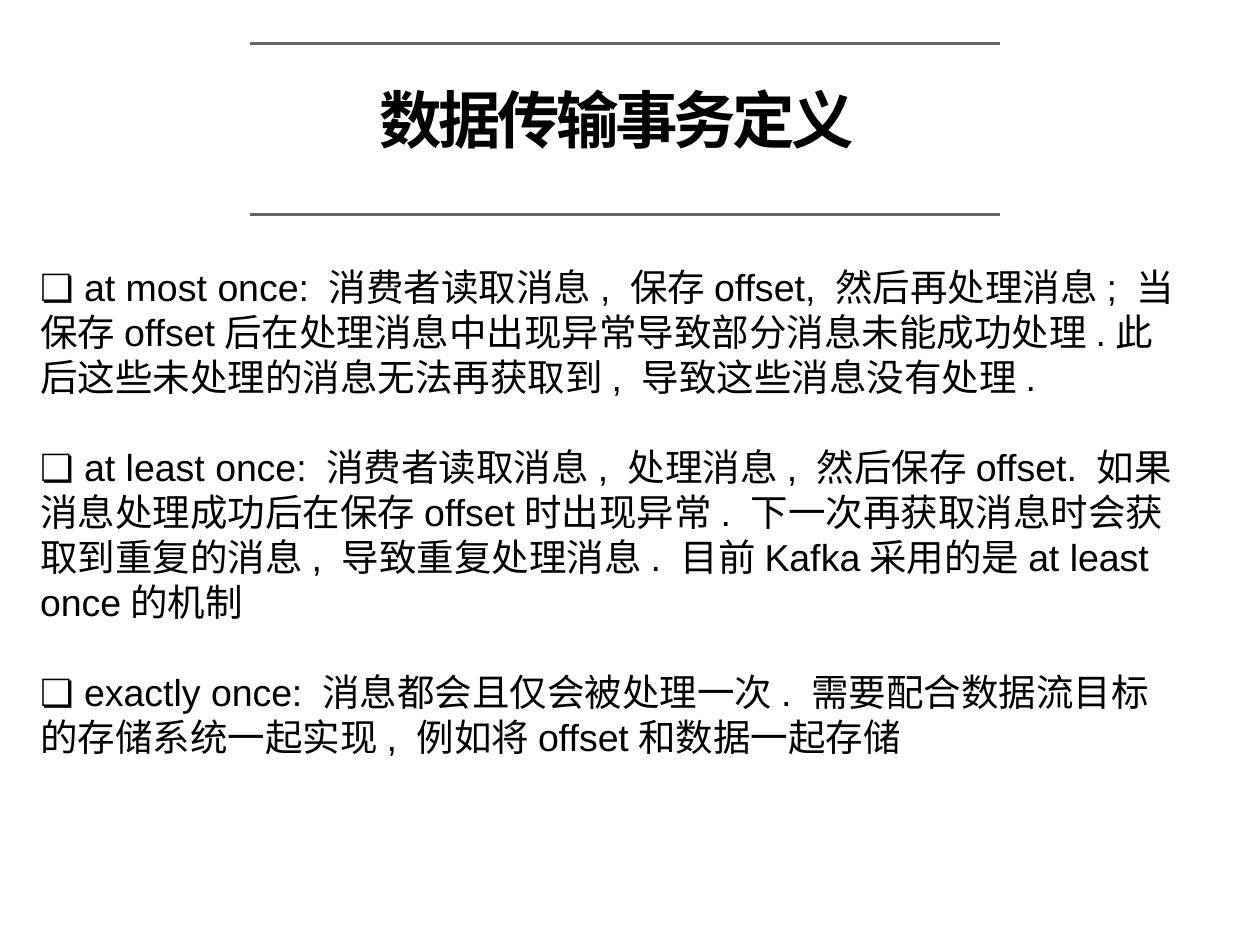

# 数据传输事务定义
❏ at most once: 消费者读取消息, 保存offset, 然后再处理消息; 当保存offset后在处理消息中出现异常导致部分消息未能成功处理.此后这些未处理的消息无法再获取到, 导致这些消息没有处理.

❏ at least once: 消费者读取消息, 处理消息, 然后保存offset. 如果消息处理成功后在保存offset时出现异常. 下一次再获取消息时会获取到重复的消息, 导致重复处理消息. 目前Kafka采用的是at least once的机制

❏ exactly once: 消息都会且仅会被处理一次. 需要配合数据流目标的存储系统一起实现, 例如将offset和数据一起存储